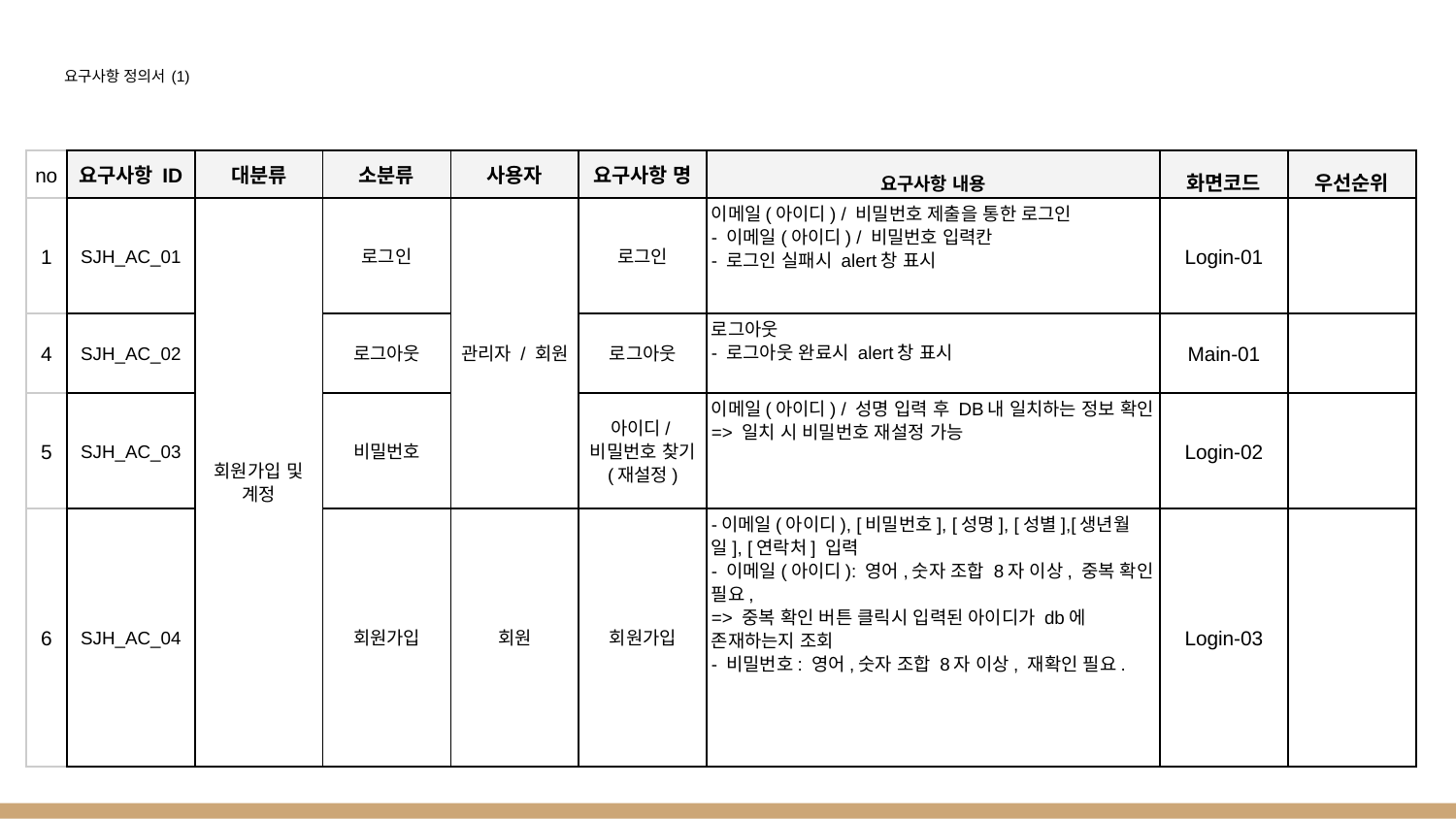

# 요구사항 정의서 (1)
| no | 요구사항 ID | 대분류 | 소분류 | 사용자 | 요구사항 명 | 요구사항 내용 | 화면코드 | 우선순위 |
| --- | --- | --- | --- | --- | --- | --- | --- | --- |
| 1 | SJH\_AC\_01 | 회원가입 및 계정 | 로그인 | 관리자 / 회원 | 로그인 | 이메일(아이디) / 비밀번호 제출을 통한 로그인 - 이메일(아이디) / 비밀번호 입력칸 - 로그인 실패시 alert창 표시 | Login-01 |  |
| 4 | SJH\_AC\_02 |  | 로그아웃 |  | 로그아웃 | 로그아웃 - 로그아웃 완료시 alert창 표시 | Main-01 |  |
| 5 | SJH\_AC\_03 |  | 비밀번호 |  | 아이디/비밀번호 찾기 (재설정) | 이메일(아이디) / 성명 입력 후 DB내 일치하는 정보 확인 => 일치 시 비밀번호 재설정 가능 | Login-02 |  |
| 6 | SJH\_AC\_04 |  | 회원가입 | 회원 | 회원가입 | -이메일(아이디), [비밀번호], [성명], [성별],[생년월일], [연락처] 입력 - 이메일(아이디): 영어,숫자 조합 8자 이상, 중복 확인 필요, => 중복 확인 버튼 클릭시 입력된 아이디가 db에 존재하는지 조회 - 비밀번호: 영어,숫자 조합 8자 이상, 재확인 필요. | Login-03 |  |